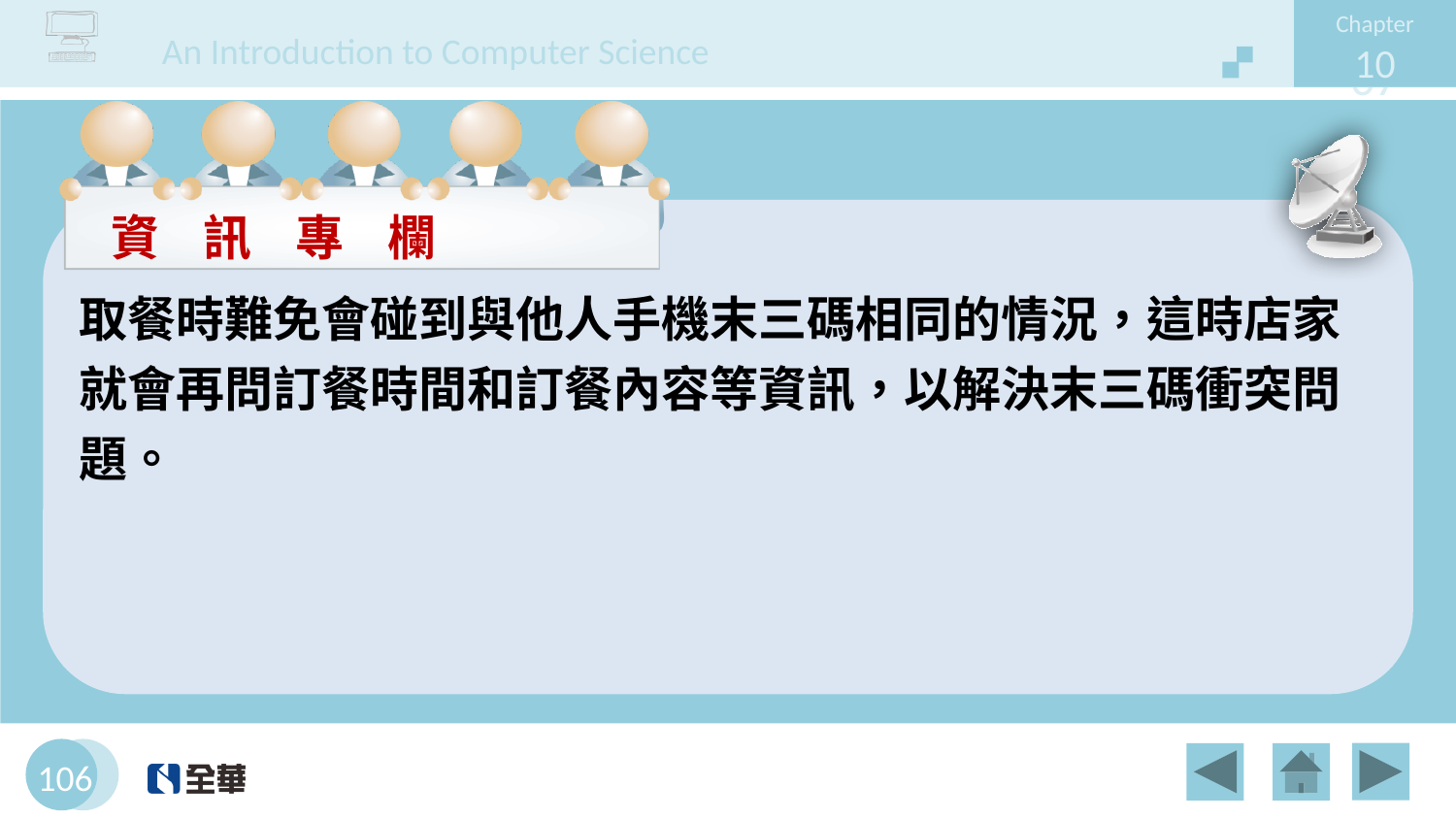

取餐時難免會碰到與他人手機末三碼相同的情況，這時店家就會再問訂餐時間和訂餐內容等資訊，以解決末三碼衝突問題。